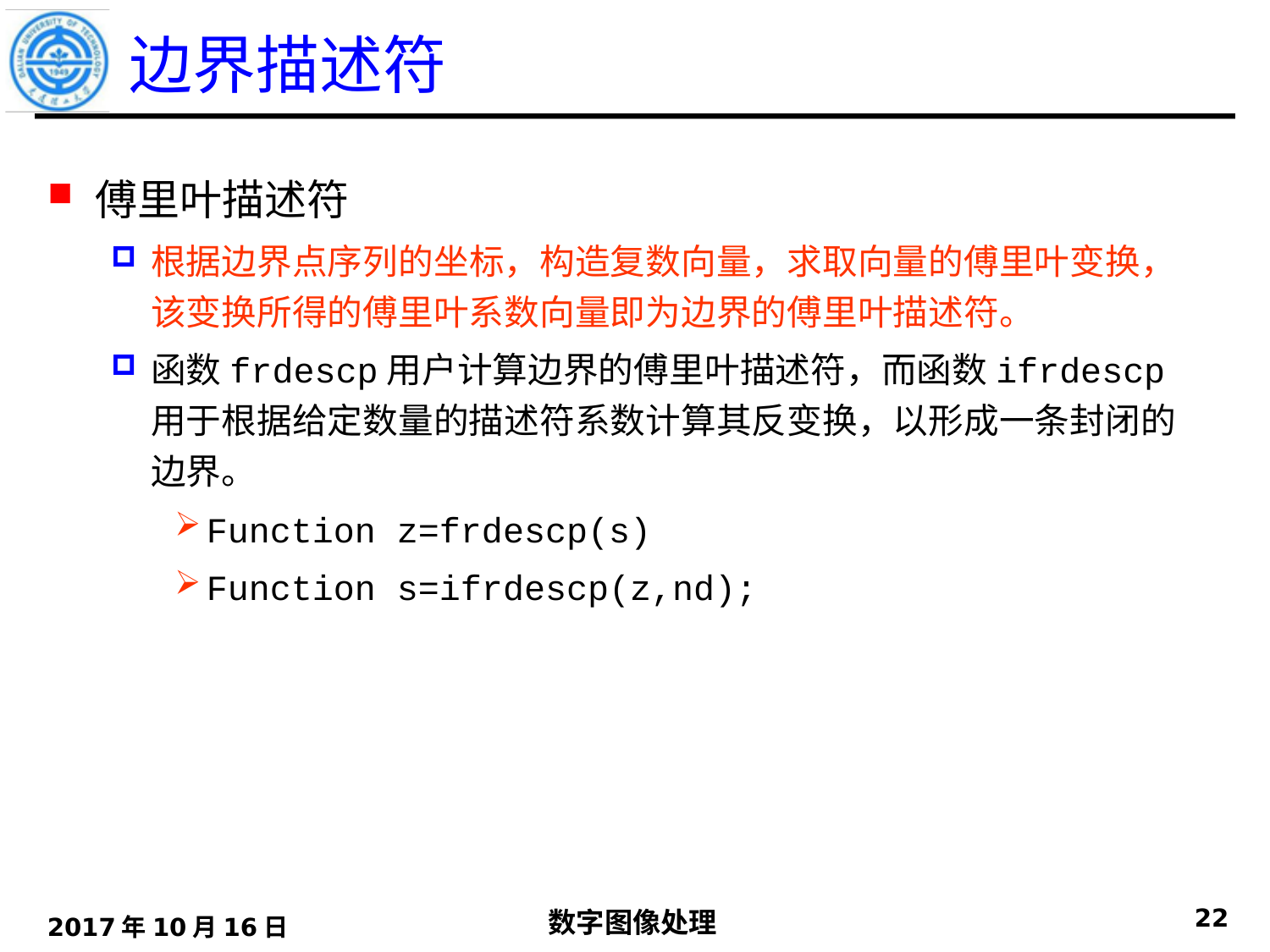

# 边界描述符
傅里叶描述符
根据边界点序列的坐标，构造复数向量，求取向量的傅里叶变换，该变换所得的傅里叶系数向量即为边界的傅里叶描述符。
函数frdescp用户计算边界的傅里叶描述符，而函数ifrdescp用于根据给定数量的描述符系数计算其反变换，以形成一条封闭的边界。
Function z=frdescp(s)
Function s=ifrdescp(z,nd);